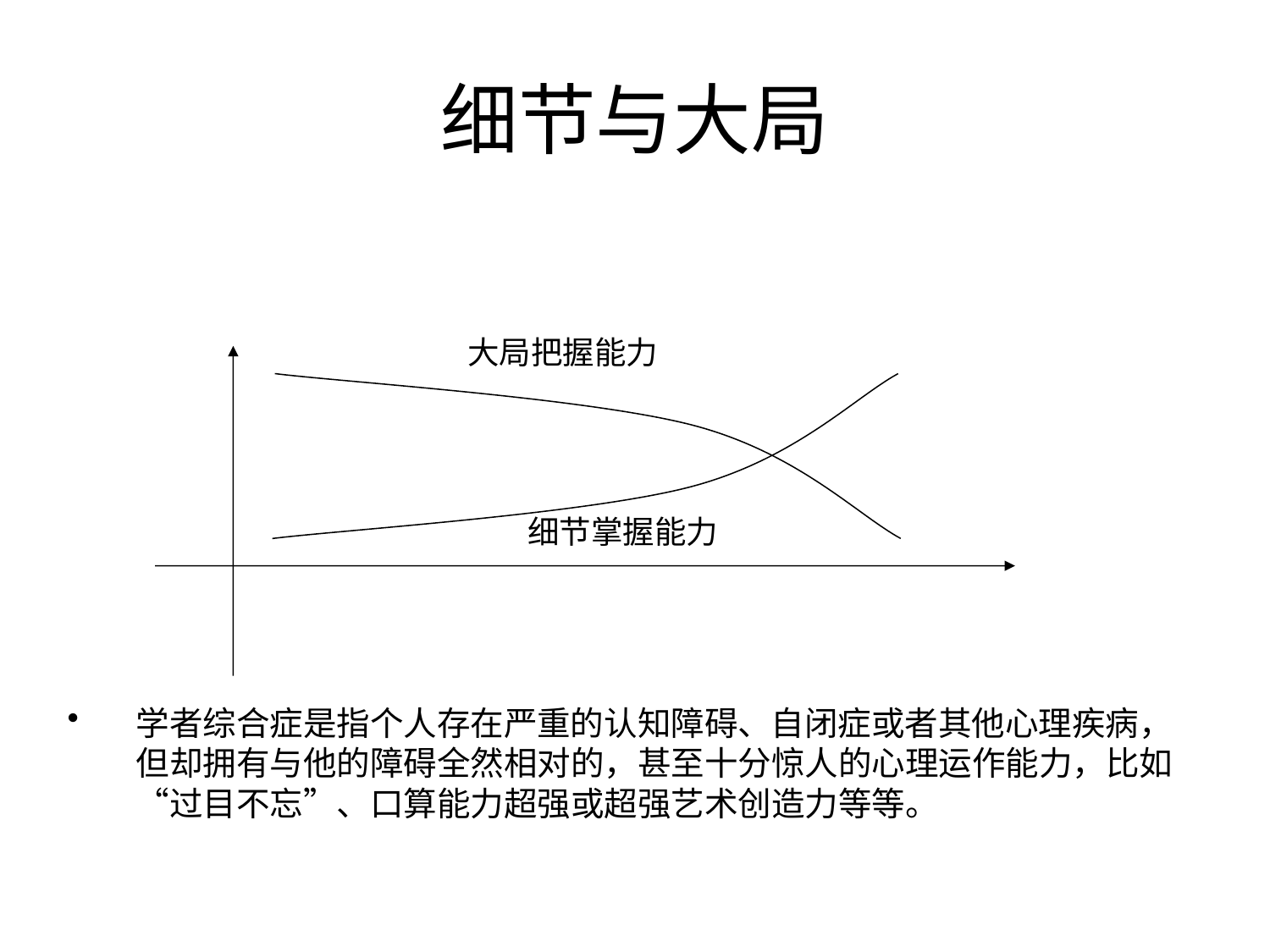

# 细节与大局
大局把握能力

细节掌握能力
学者综合症是指个人存在严重的认知障碍、自闭症或者其他心理疾病，但却拥有与他的障碍全然相对的，甚至十分惊人的心理运作能力，比如“过目不忘”、口算能力超强或超强艺术创造力等等。